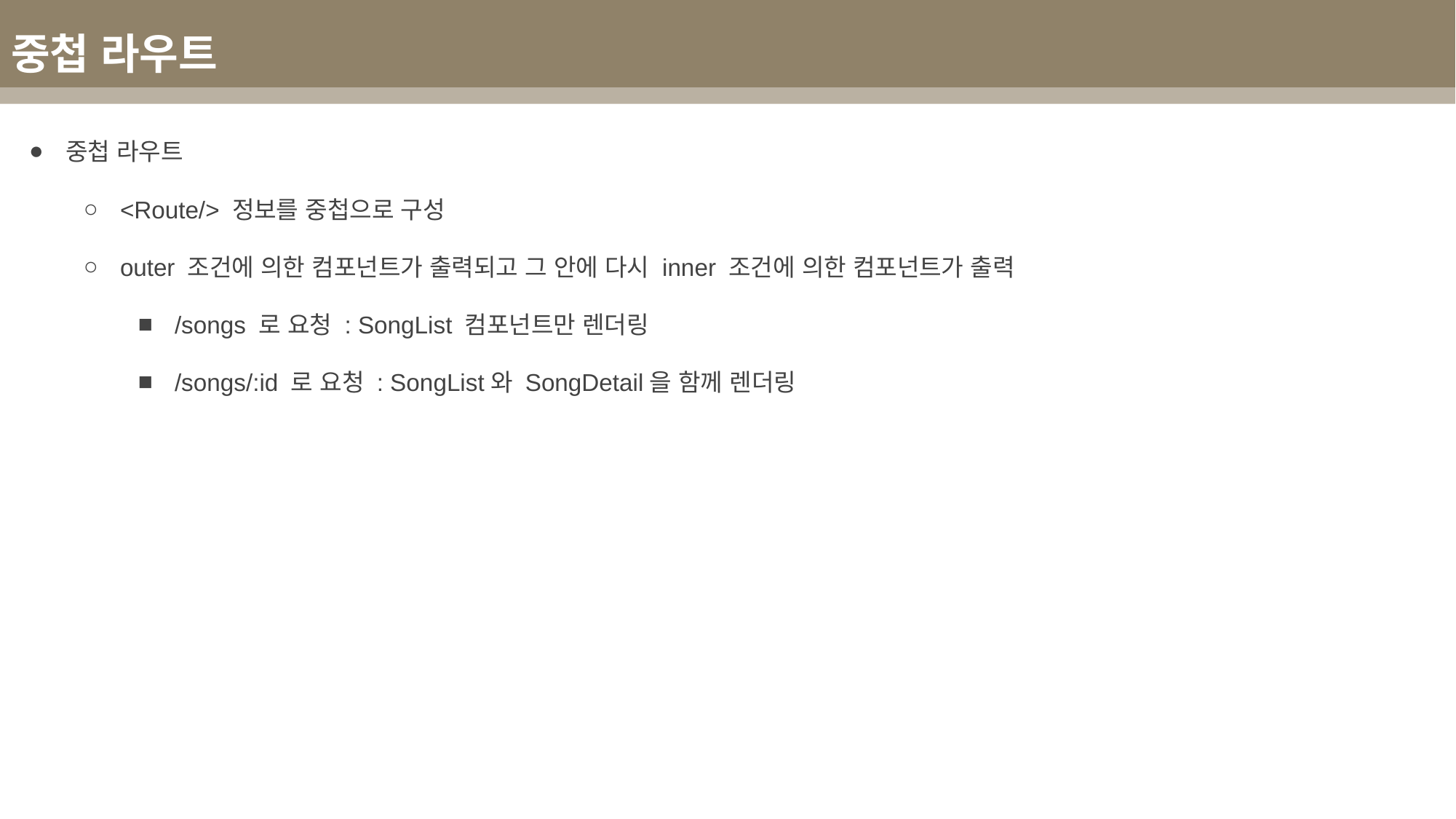

중첩 라우트
중첩 라우트
<Route/> 정보를 중첩으로 구성
outer 조건에 의한 컴포넌트가 출력되고 그 안에 다시 inner 조건에 의한 컴포넌트가 출력
/songs 로 요청 : SongList 컴포넌트만 렌더링
/songs/:id 로 요청 : SongList와 SongDetail을 함께 렌더링